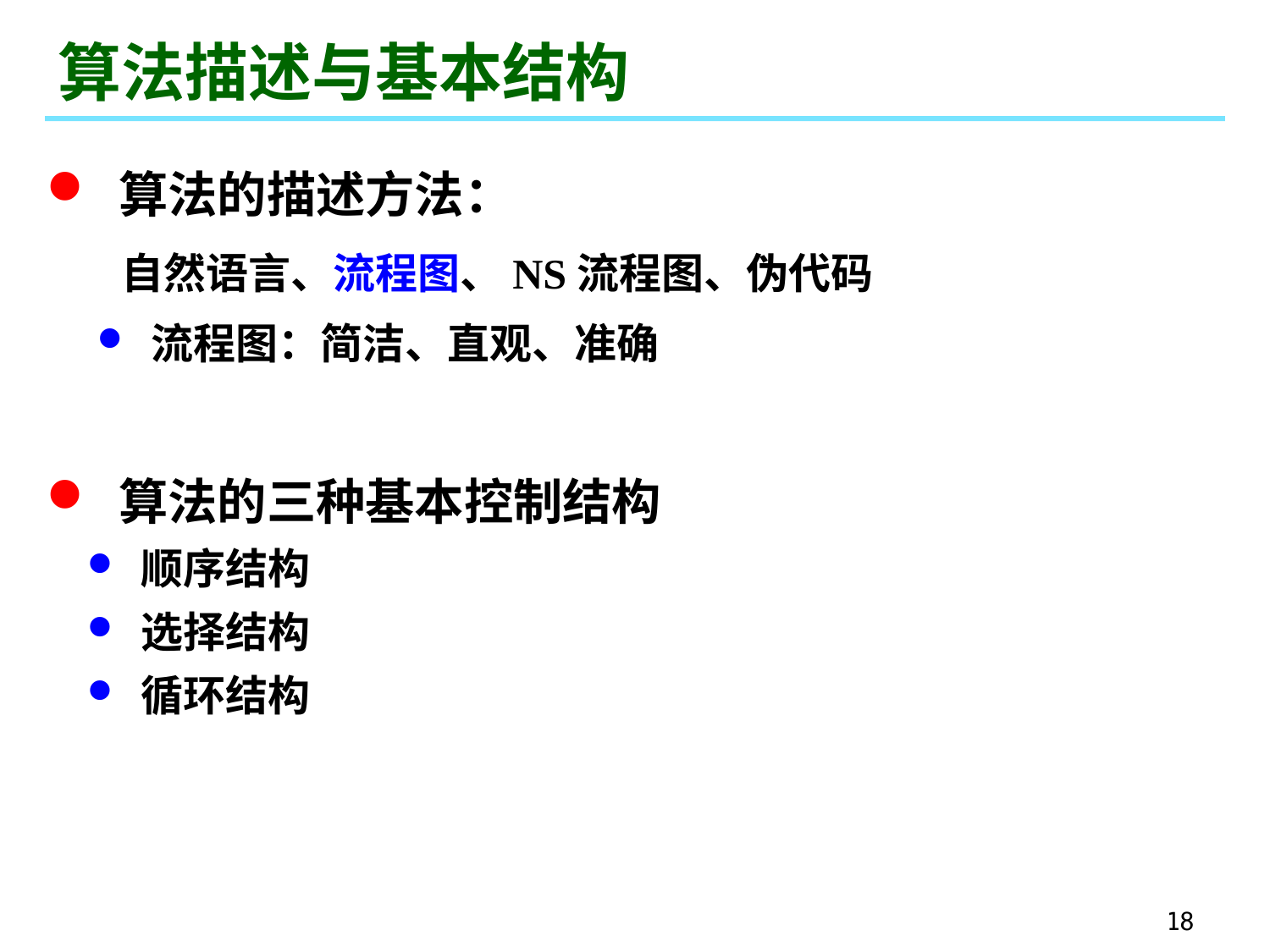

# 算法描述与基本结构
 算法的描述方法：
    自然语言、流程图、NS流程图、伪代码
 流程图：简洁、直观、准确
 算法的三种基本控制结构
 顺序结构
 选择结构
 循环结构
18